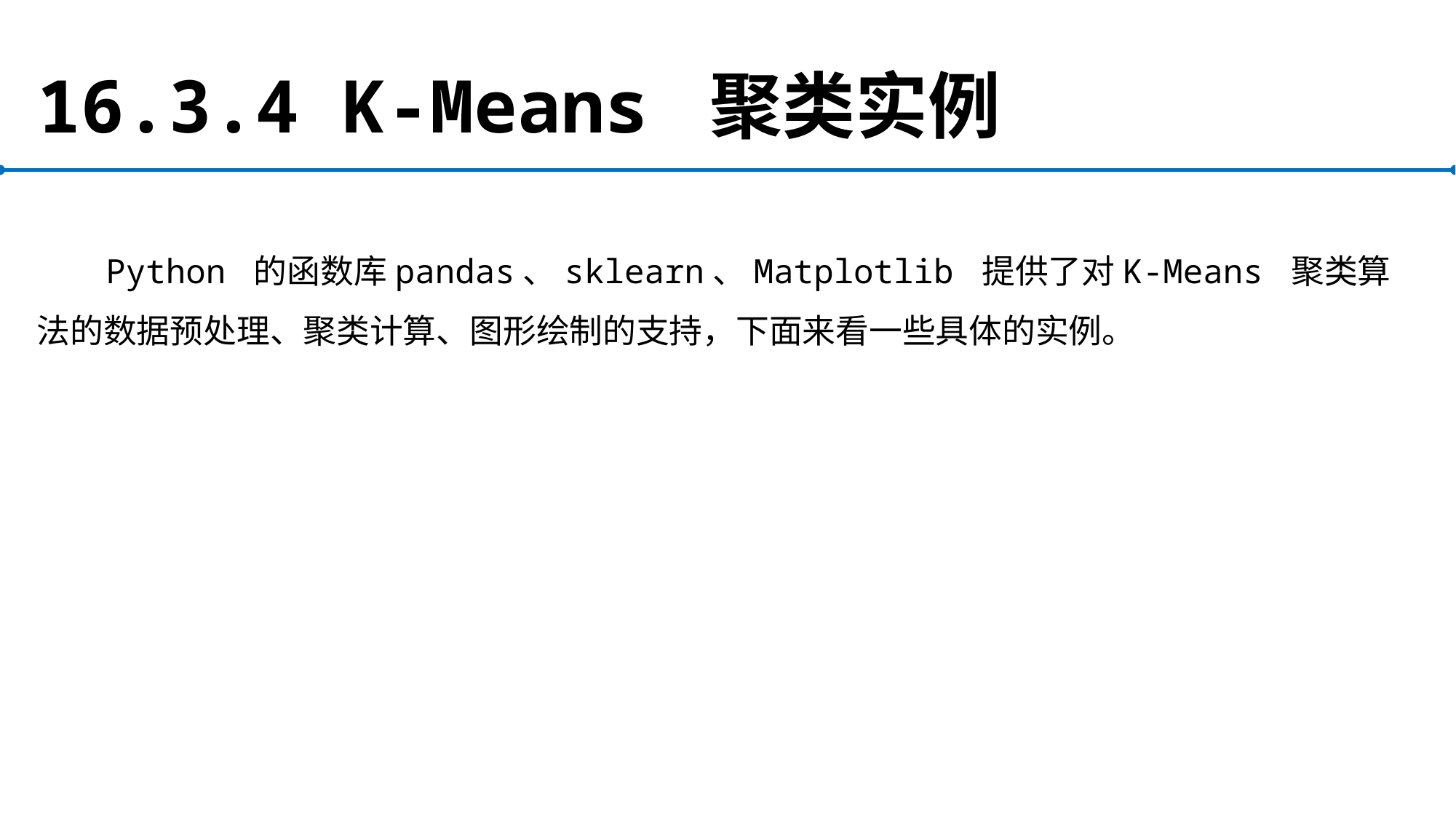

# 16.3.4 K-Means 聚类实例
Python 的函数库pandas、sklearn、Matplotlib 提供了对K-Means 聚类算法的数据预处理、聚类计算、图形绘制的支持，下面来看一些具体的实例。